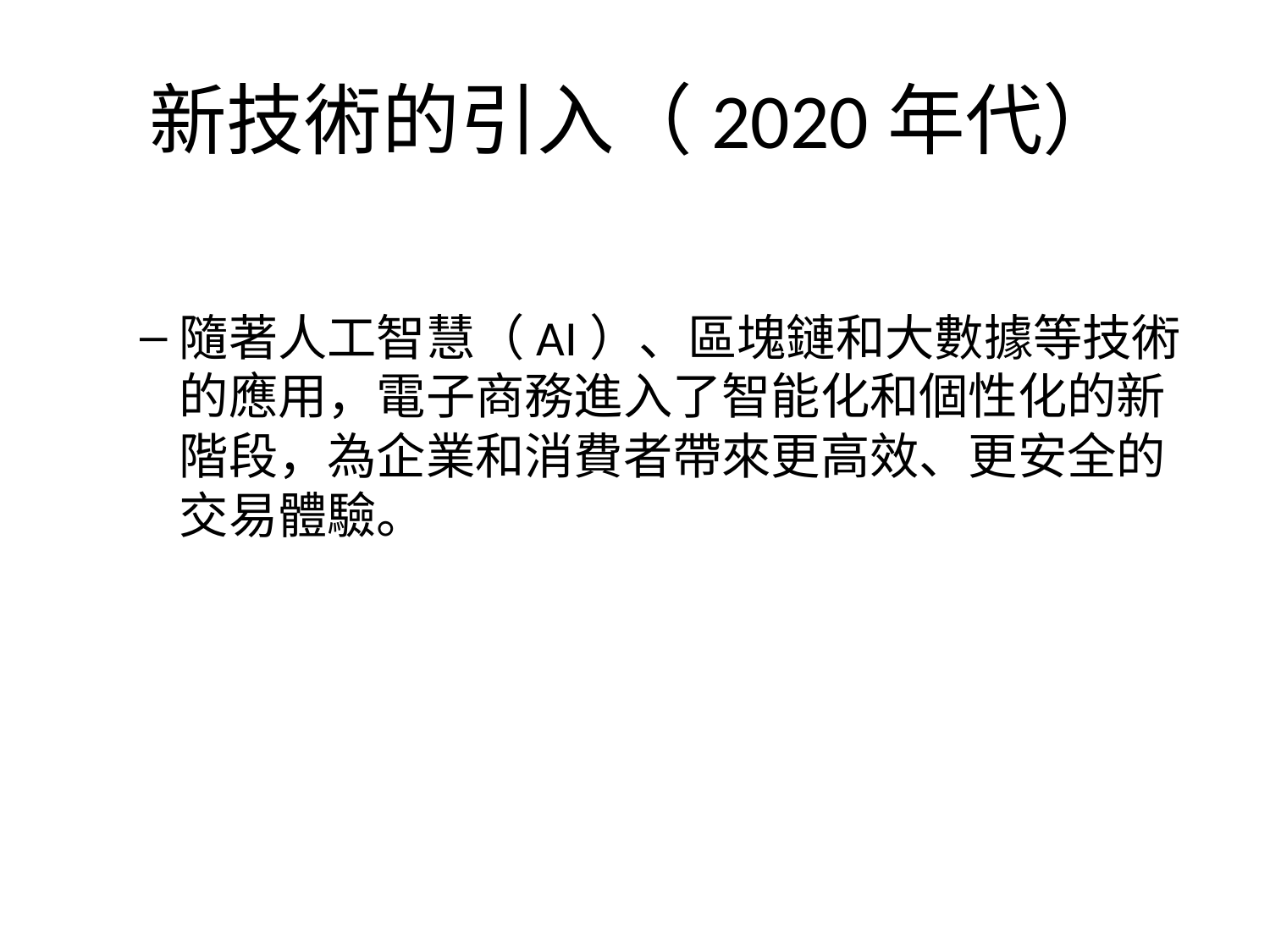

# 新技術的引入（2020年代）

隨著人工智慧（AI）、區塊鏈和大數據等技術的應用，電子商務進入了智能化和個性化的新階段，為企業和消費者帶來更高效、更安全的交易體驗。